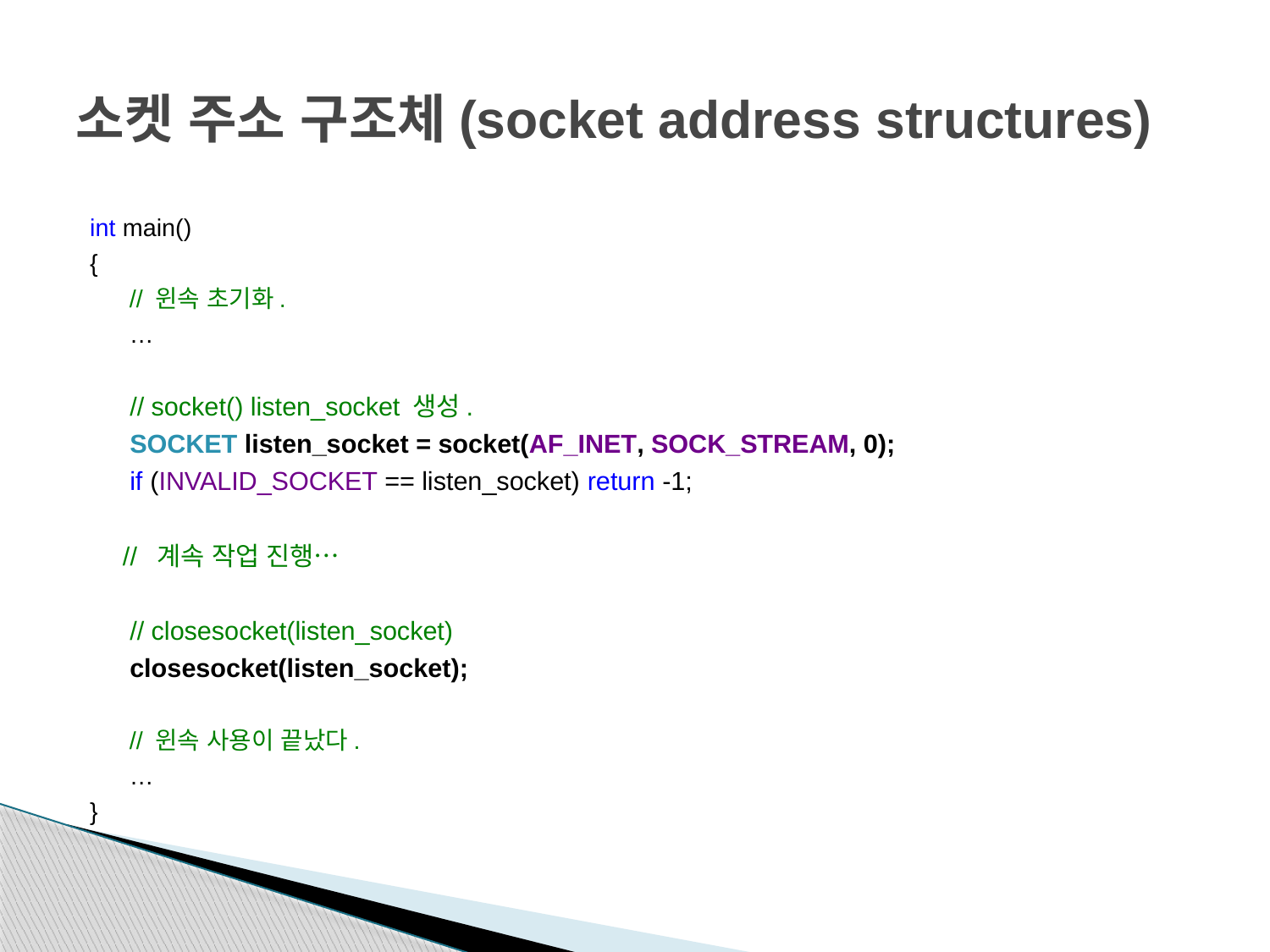

# 소켓 주소 구조체(socket address structures)
int main()
{
	 // 윈속 초기화.
	 …

	 // socket() listen_socket 생성.
	 SOCKET listen_socket = socket(AF_INET, SOCK_STREAM, 0);
	 if (INVALID_SOCKET == listen_socket) return -1;

	//  계속 작업 진행…

	 // closesocket(listen_socket)
	 closesocket(listen_socket);

	 // 윈속 사용이 끝났다.
	 …
}